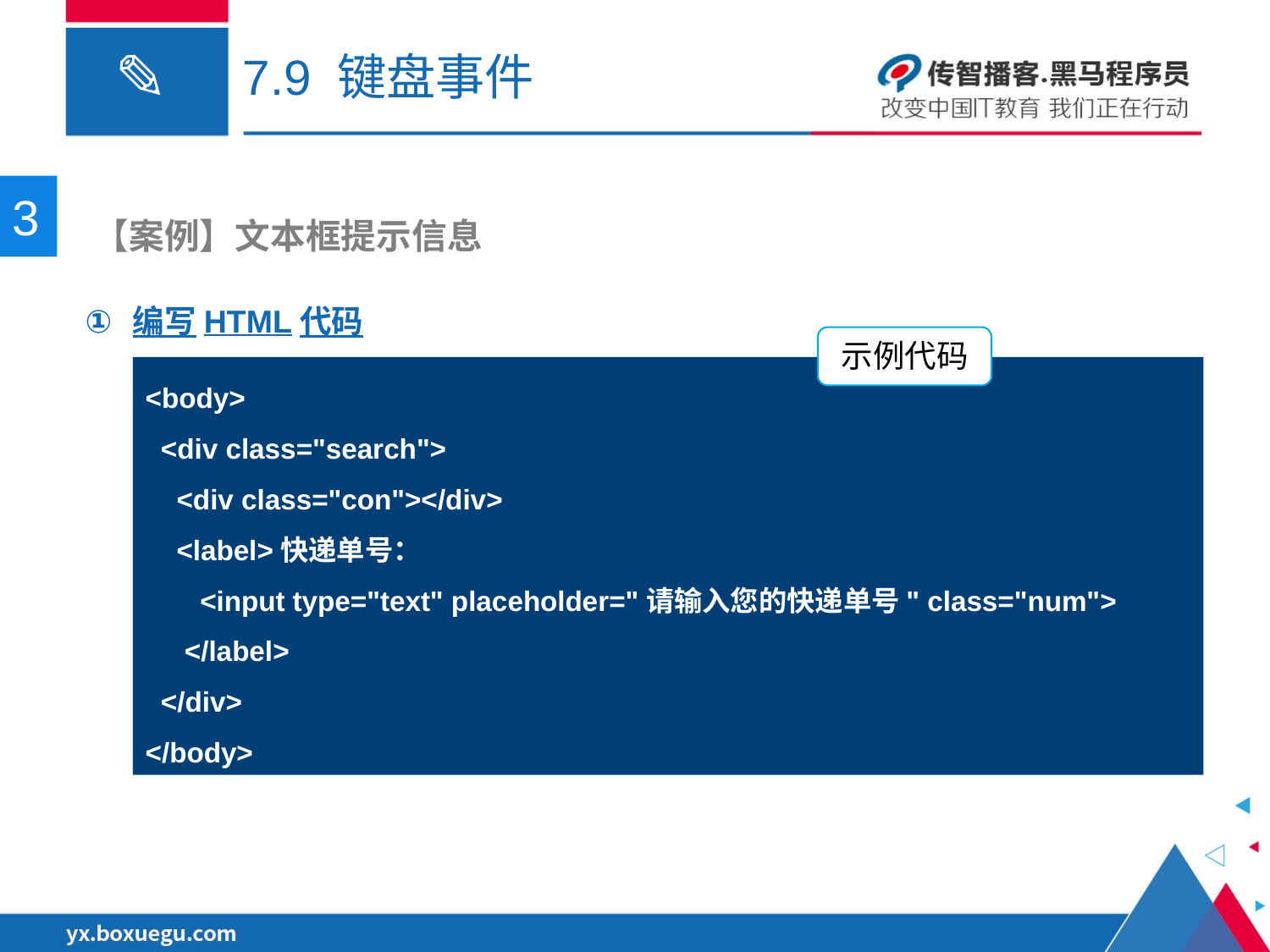

# 7.9 键盘事件

3
  【案例】文本框提示信息
编写HTML代码
示例代码
<body>
  <div class="search">
    <div class="con"></div>
    <label>快递单号：
       <input type="text" placeholder="请输入您的快递单号" class="num">
     </label>
  </div>
</body>